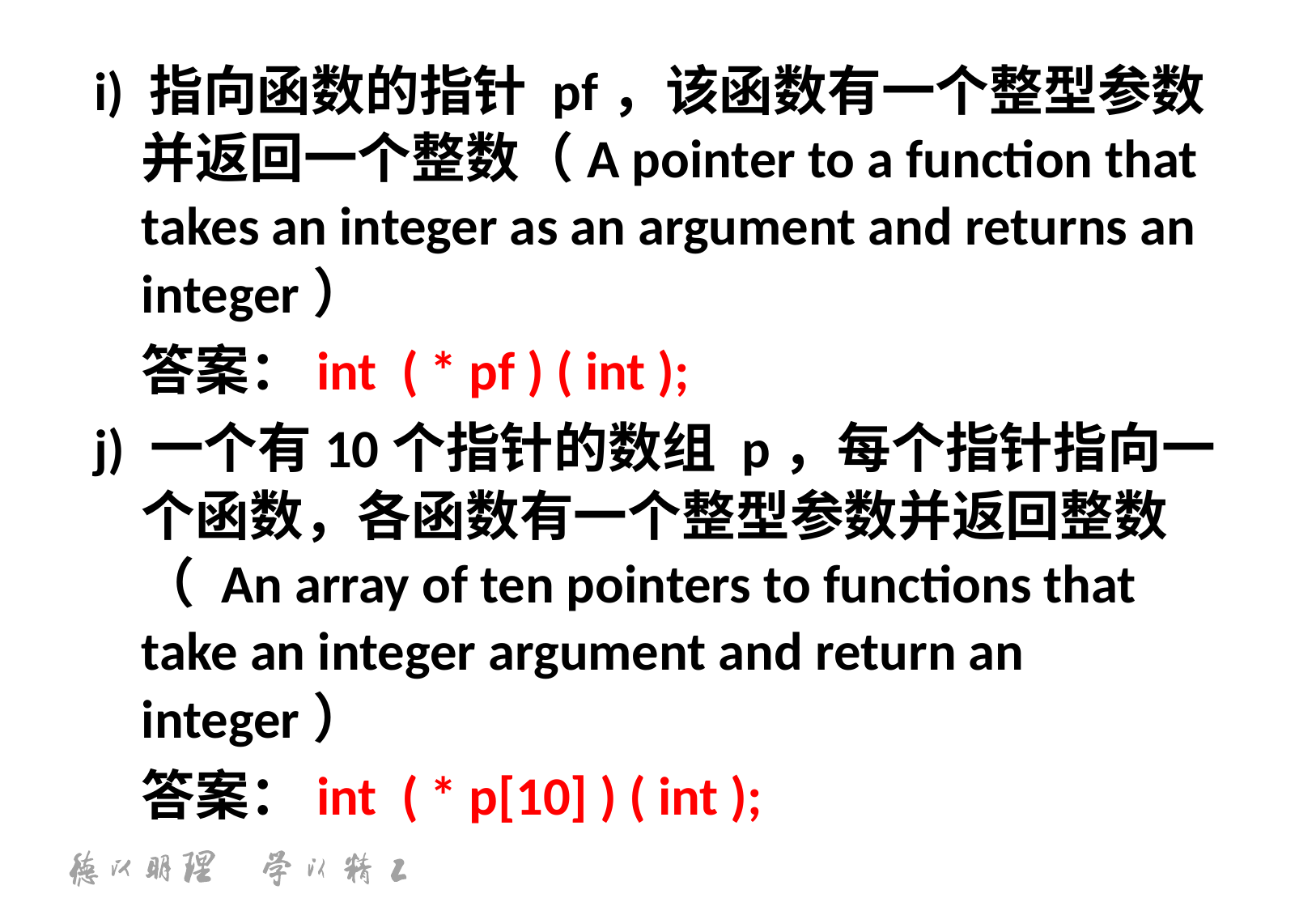

i) 指向函数的指针 pf，该函数有一个整型参数并返回一个整数（A pointer to a function that takes an integer as an argument and returns an integer）
	答案：int  ( * pf ) ( int );
j) 一个有10个指针的数组 p，每个指针指向一个函数，各函数有一个整型参数并返回整数（ An array of ten pointers to functions that take an integer argument and return an integer）
	答案：int  ( * p[10] ) ( int );
99